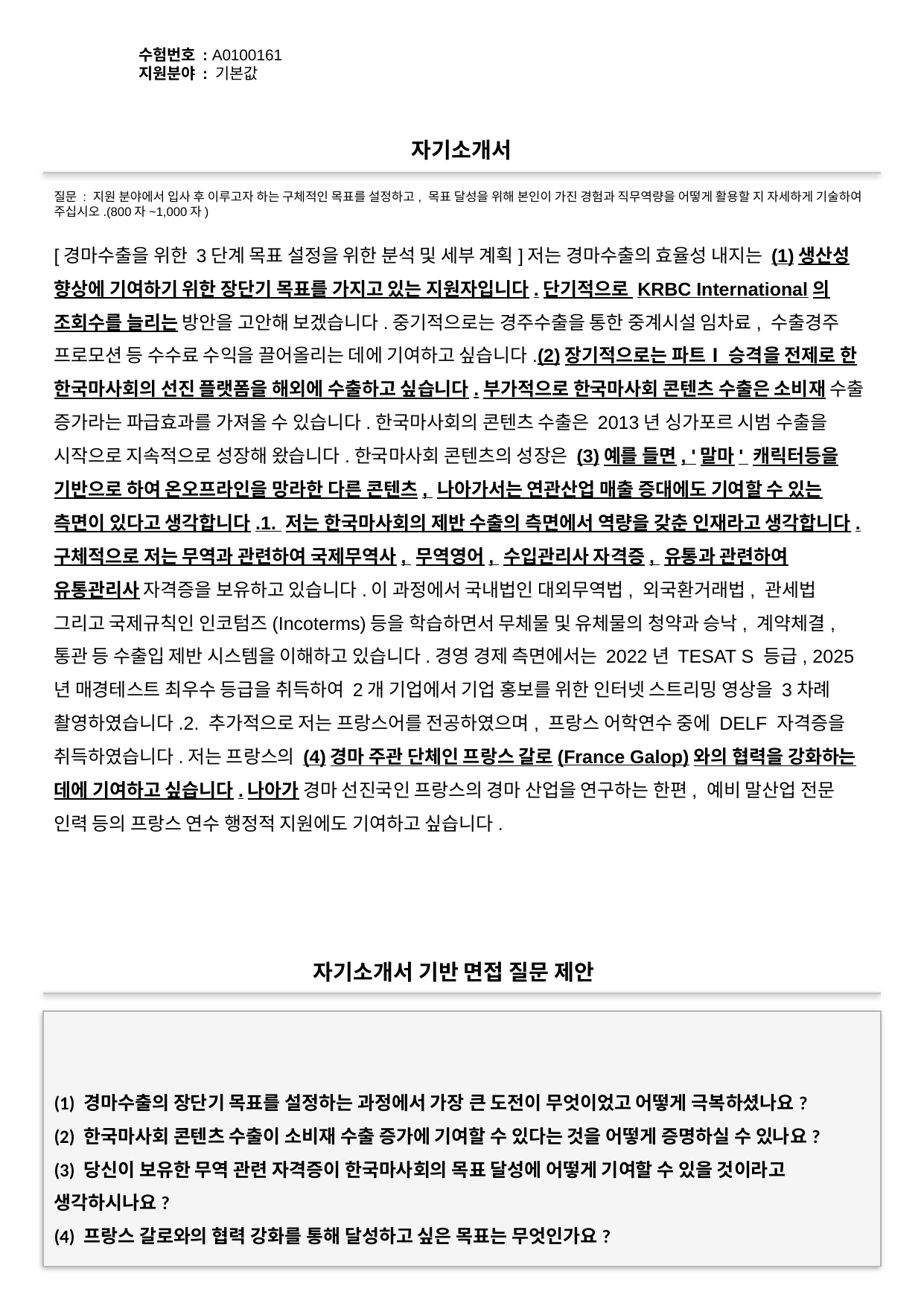

수험번호 : A0100161
지원분야 : 기본값
#

자기소개서

질문 : 지원 분야에서 입사 후 이루고자 하는 구체적인 목표를 설정하고, 목표 달성을 위해 본인이 가진 경험과 직무역량을 어떻게 활용할 지 자세하게 기술하여 주십시오.(800자~1,000자)

[경마수출을 위한 3단계 목표 설정을 위한 분석 및 세부 계획]저는 경마수출의 효율성 내지는 (1)생산성 향상에 기여하기 위한 장단기 목표를 가지고 있는 지원자입니다.단기적으로 KRBC International의 조회수를 늘리는 방안을 고안해 보겠습니다.중기적으로는 경주수출을 통한 중계시설 임차료, 수출경주 프로모션 등 수수료 수익을 끌어올리는 데에 기여하고 싶습니다.(2)장기적으로는 파트Ⅰ 승격을 전제로 한 한국마사회의 선진 플랫폼을 해외에 수출하고 싶습니다.부가적으로 한국마사회 콘텐츠 수출은 소비재 수출 증가라는 파급효과를 가져올 수 있습니다.한국마사회의 콘텐츠 수출은 2013년 싱가포르 시범 수출을 시작으로 지속적으로 성장해 왔습니다.한국마사회 콘텐츠의 성장은 (3)예를 들면, '말마' 캐릭터등을 기반으로 하여 온오프라인을 망라한 다른 콘텐츠, 나아가서는 연관산업 매출 증대에도 기여할 수 있는 측면이 있다고 생각합니다.1. 저는 한국마사회의 제반 수출의 측면에서 역량을 갖춘 인재라고 생각합니다.구체적으로 저는 무역과 관련하여 국제무역사, 무역영어, 수입관리사 자격증, 유통과 관련하여 유통관리사 자격증을 보유하고 있습니다.이 과정에서 국내법인 대외무역법, 외국환거래법, 관세법 그리고 국제규칙인 인코텀즈(Incoterms)등을 학습하면서 무체물 및 유체물의 청약과 승낙, 계약체결, 통관 등 수출입 제반 시스템을 이해하고 있습니다.경영 경제 측면에서는 2022년 TESAT S 등급, 2025년 매경테스트 최우수 등급을 취득하여 2개 기업에서 기업 홍보를 위한 인터넷 스트리밍 영상을 3차례 촬영하였습니다.2. 추가적으로 저는 프랑스어를 전공하였으며, 프랑스 어학연수 중에 DELF 자격증을 취득하였습니다.저는 프랑스의 (4)경마 주관 단체인 프랑스 갈로(France Galop)와의 협력을 강화하는 데에 기여하고 싶습니다.나아가 경마 선진국인 프랑스의 경마 산업을 연구하는 한편, 예비 말산업 전문 인력 등의 프랑스 연수 행정적 지원에도 기여하고 싶습니다.

자기소개서 기반 면접 질문 제안

(1) 경마수출의 장단기 목표를 설정하는 과정에서 가장 큰 도전이 무엇이었고 어떻게 극복하셨나요?
(2) 한국마사회 콘텐츠 수출이 소비재 수출 증가에 기여할 수 있다는 것을 어떻게 증명하실 수 있나요?
(3) 당신이 보유한 무역 관련 자격증이 한국마사회의 목표 달성에 어떻게 기여할 수 있을 것이라고 생각하시나요?
(4) 프랑스 갈로와의 협력 강화를 통해 달성하고 싶은 목표는 무엇인가요?